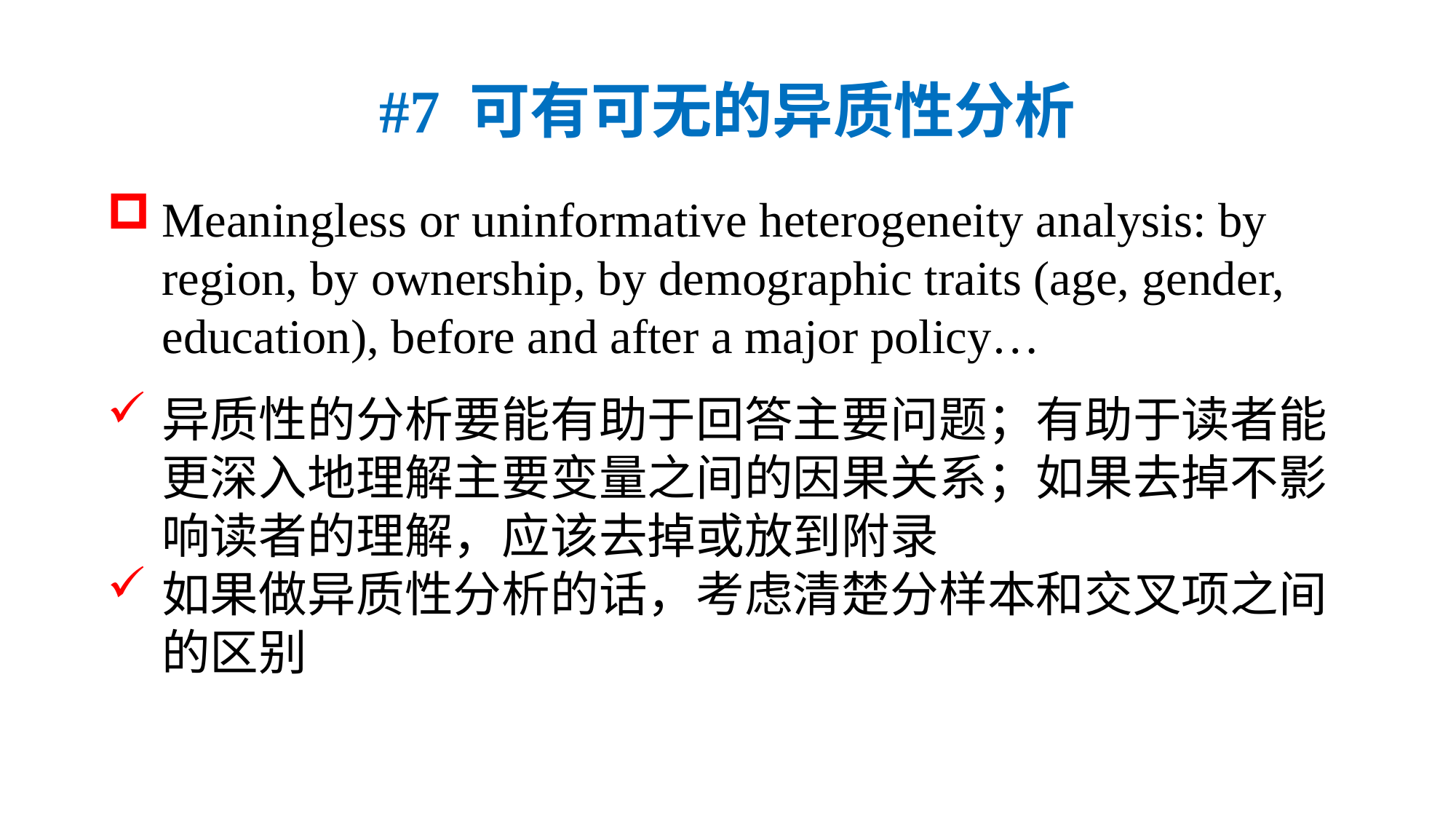

#7 可有可无的异质性分析

Meaningless or uninformative heterogeneity analysis: by region, by ownership, by demographic traits (age, gender, education), before and after a major policy…

异质性的分析要能有助于回答主要问题；有助于读者能更深入地理解主要变量之间的因果关系；如果去掉不影响读者的理解，应该去掉或放到附录
如果做异质性分析的话，考虑清楚分样本和交叉项之间的区别